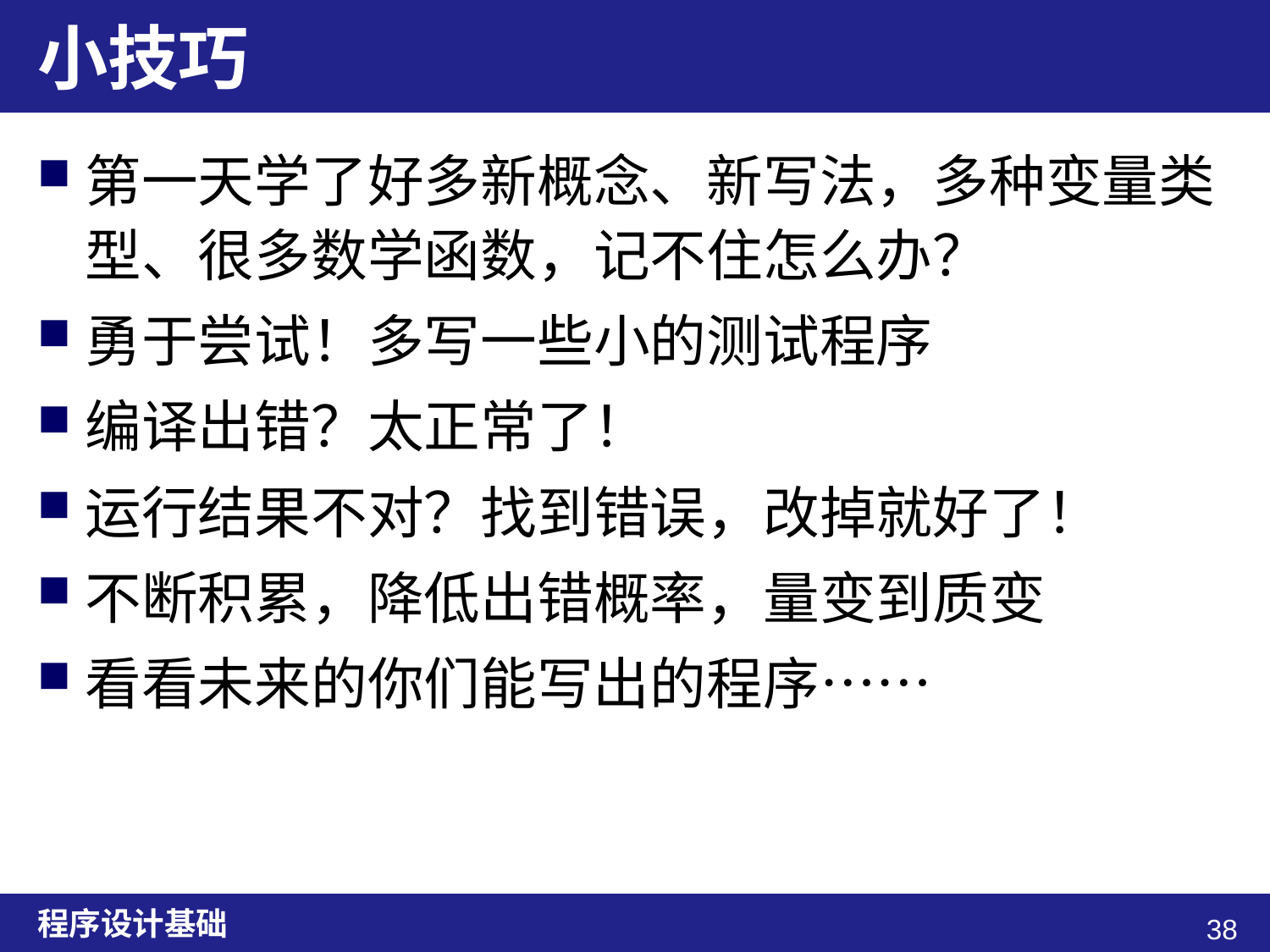

# 小技巧
第一天学了好多新概念、新写法，多种变量类型、很多数学函数，记不住怎么办？
勇于尝试！多写一些小的测试程序
编译出错？太正常了！
运行结果不对？找到错误，改掉就好了！
不断积累，降低出错概率，量变到质变
看看未来的你们能写出的程序……